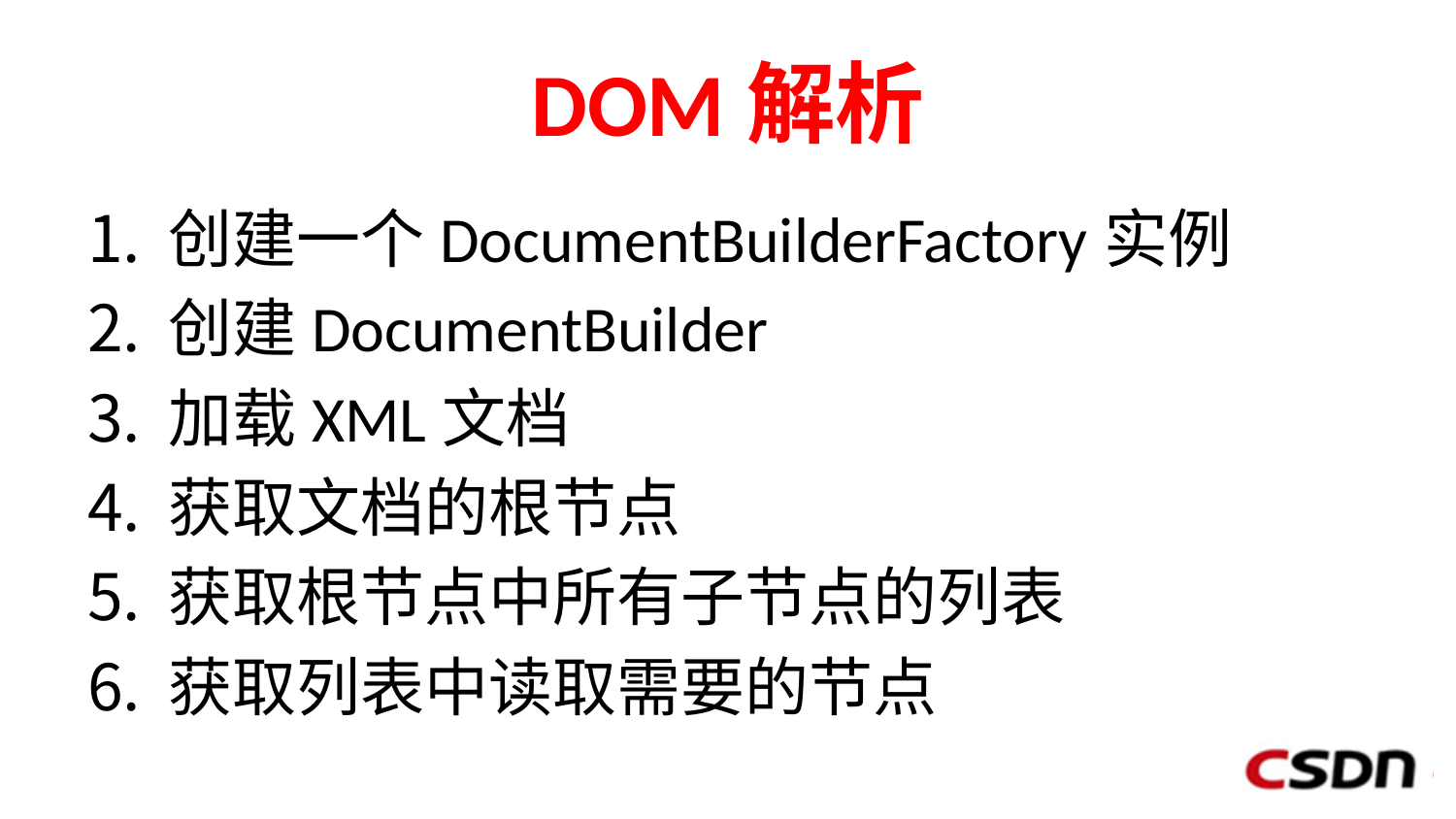

# DOM解析
创建一个DocumentBuilderFactory实例
创建DocumentBuilder
加载XML文档
获取文档的根节点
获取根节点中所有子节点的列表
获取列表中读取需要的节点